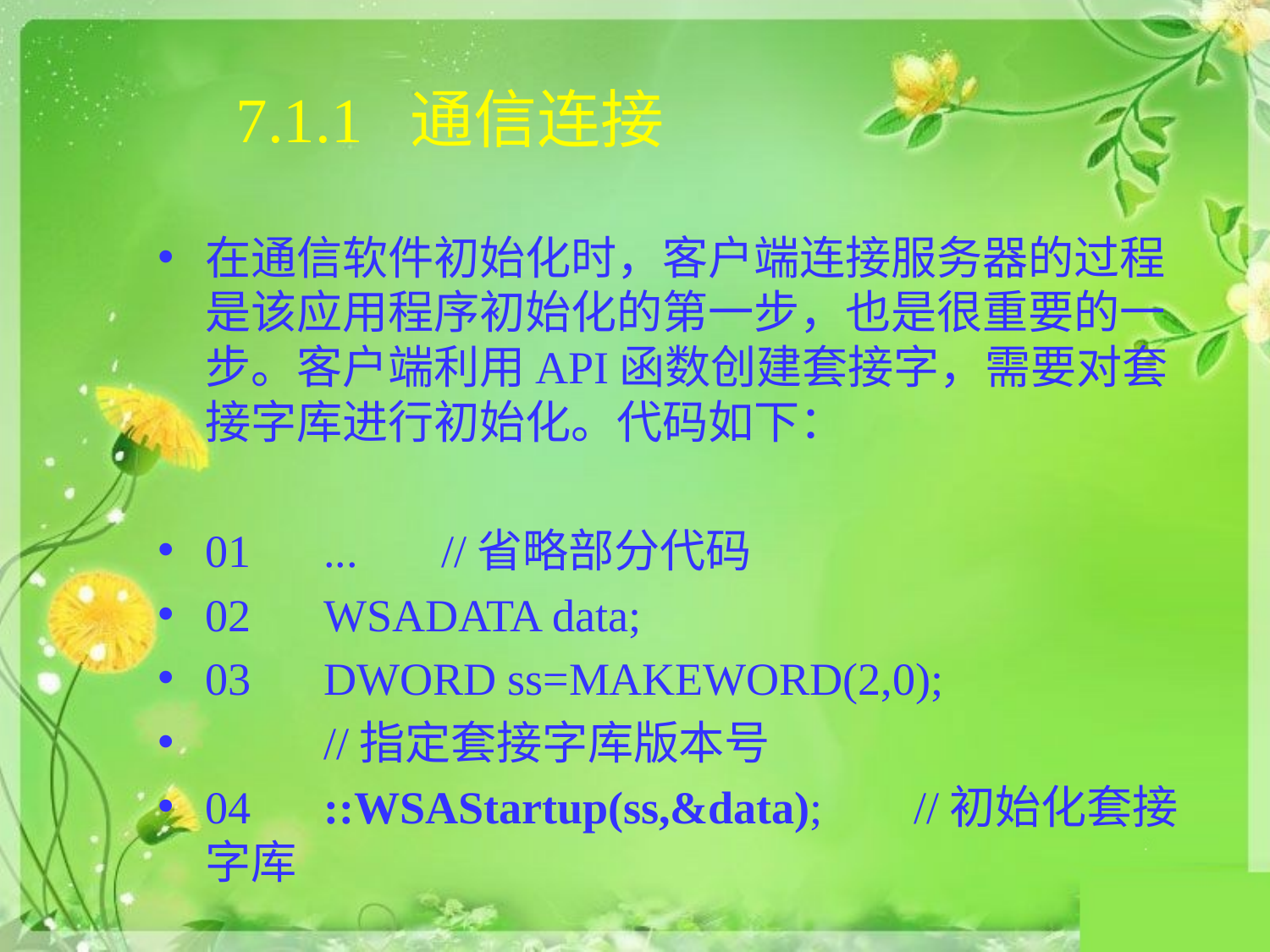

# 7.1.1  通信连接
在通信软件初始化时，客户端连接服务器的过程是该应用程序初始化的第一步，也是很重要的一步。客户端利用API函数创建套接字，需要对套接字库进行初始化。代码如下：

01	...							//省略部分代码
02	WSADATA data;
03	DWORD ss=MAKEWORD(2,0);
	//指定套接字库版本号
04	::WSAStartup(ss,&data);		//初始化套接字库